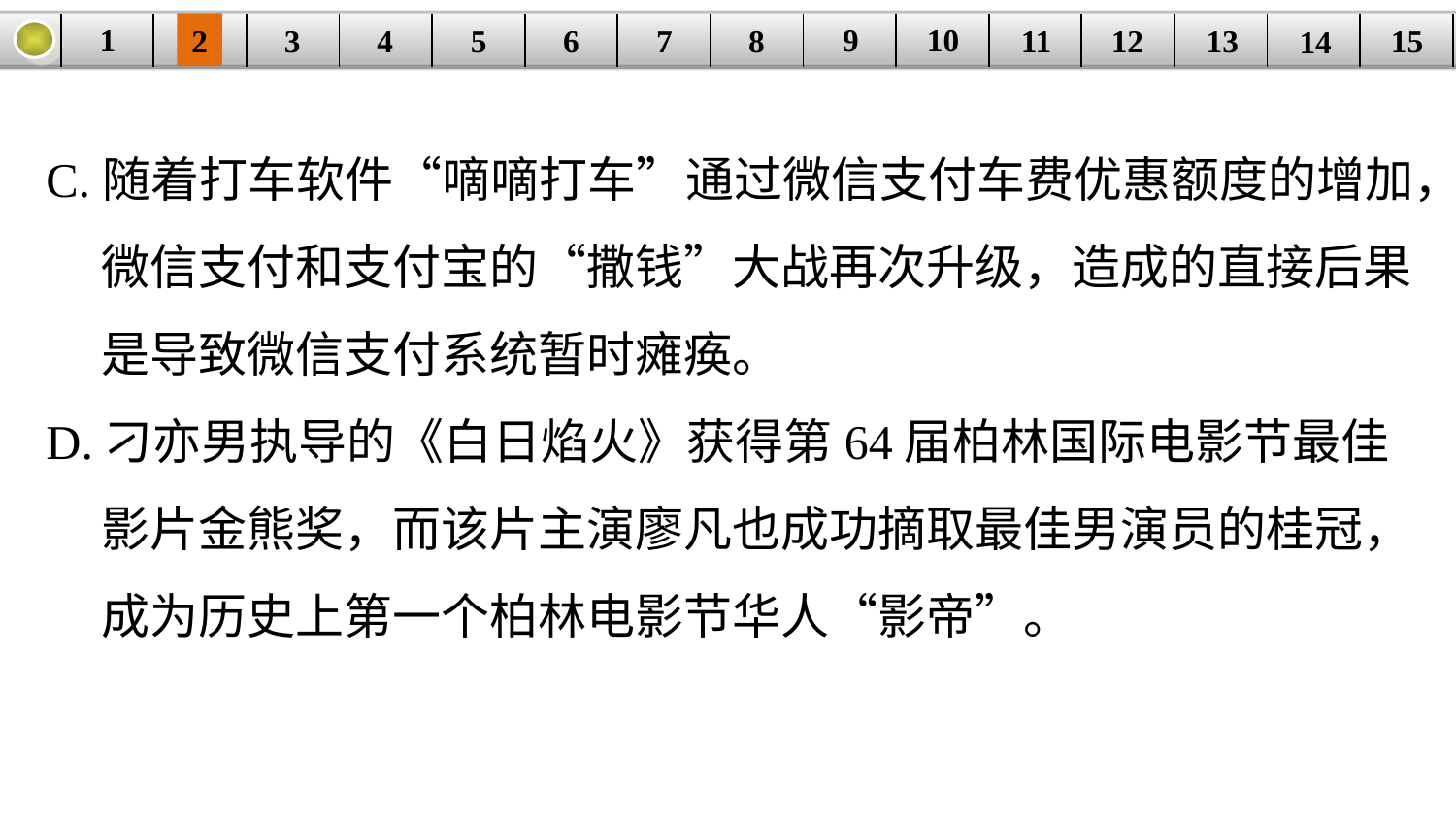

9
10
1
3
4
5
6
8
11
2
12
15
|  |  |  |  |  |  |  |  |  |  |  |  |  |  |  |
| --- | --- | --- | --- | --- | --- | --- | --- | --- | --- | --- | --- | --- | --- | --- |
7
13
14

C.随着打车软件“嘀嘀打车”通过微信支付车费优惠额度的增加，
    微信支付和支付宝的“撒钱”大战再次升级，造成的直接后果
    是导致微信支付系统暂时瘫痪。
D.刁亦男执导的《白日焰火》获得第64届柏林国际电影节最佳
    影片金熊奖，而该片主演廖凡也成功摘取最佳男演员的桂冠，
    成为历史上第一个柏林电影节华人“影帝”。